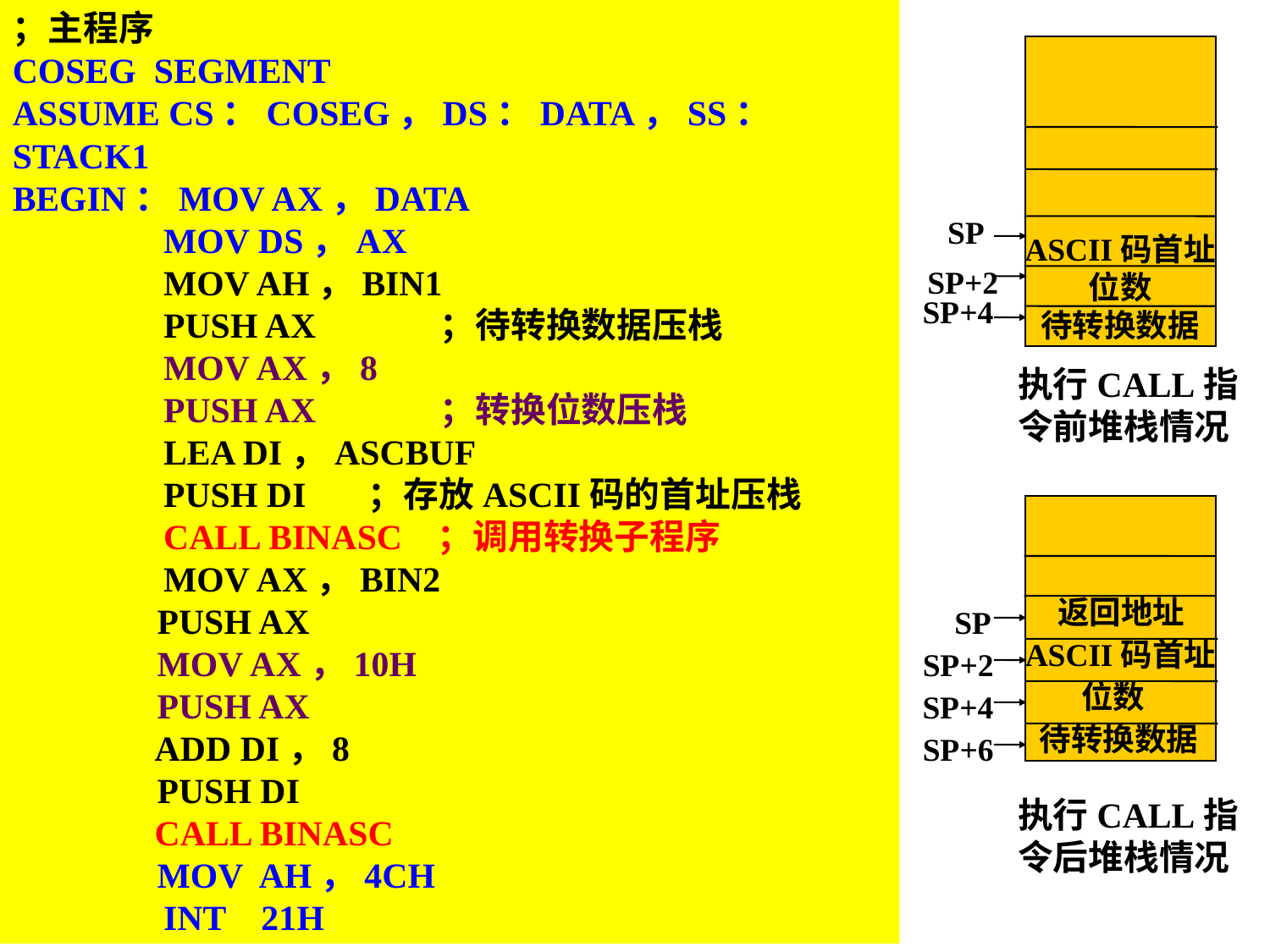

；主程序
COSEG  SEGMENT
ASSUME CS：COSEG，DS：DATA，SS：STACK1
BEGIN：MOV AX，DATA
                 MOV DS，AX
                 MOV AH，BIN1
                 PUSH AX             ；待转换数据压栈
                 MOV AX，8
                 PUSH AX             ；转换位数压栈
                 LEA DI，ASCBUF
                 PUSH DI      ；存放ASCII码的首址压栈
                 CALL BINASC   ；调用转换子程序
                 MOV AX，BIN2
	  PUSH AX
	  MOV AX，10H
	  PUSH AX
                ADD DI，8
	  PUSH DI
                CALL BINASC
	  MOV  AH，4CH
                 INT    21H

ASCII码首址
位数
待转换数据

SP

SP+2

SP+4

执行CALL指令前堆栈情况

返回地址

SP

ASCII码首址
SP+2

位数
SP+4

待转换数据
SP+6

执行CALL指令后堆栈情况
7